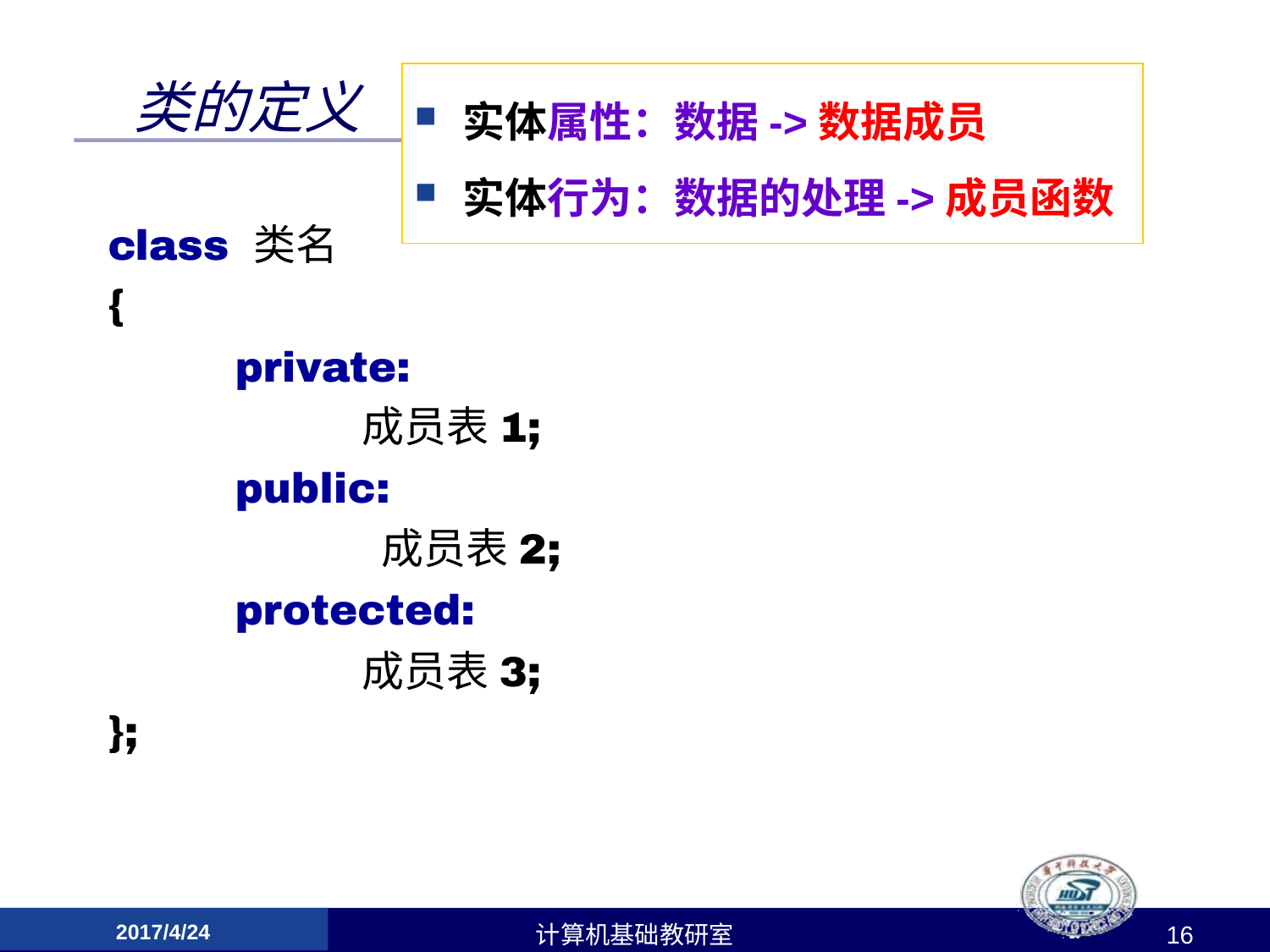

# 类的定义
实体属性：数据->数据成员
实体行为：数据的处理->成员函数
class 类名
{
   	private:
      		成员表1;
  	public:
    		 成员表2;
  	protected:
      		成员表3;
};

2017/4/24
计算机基础教研室
16